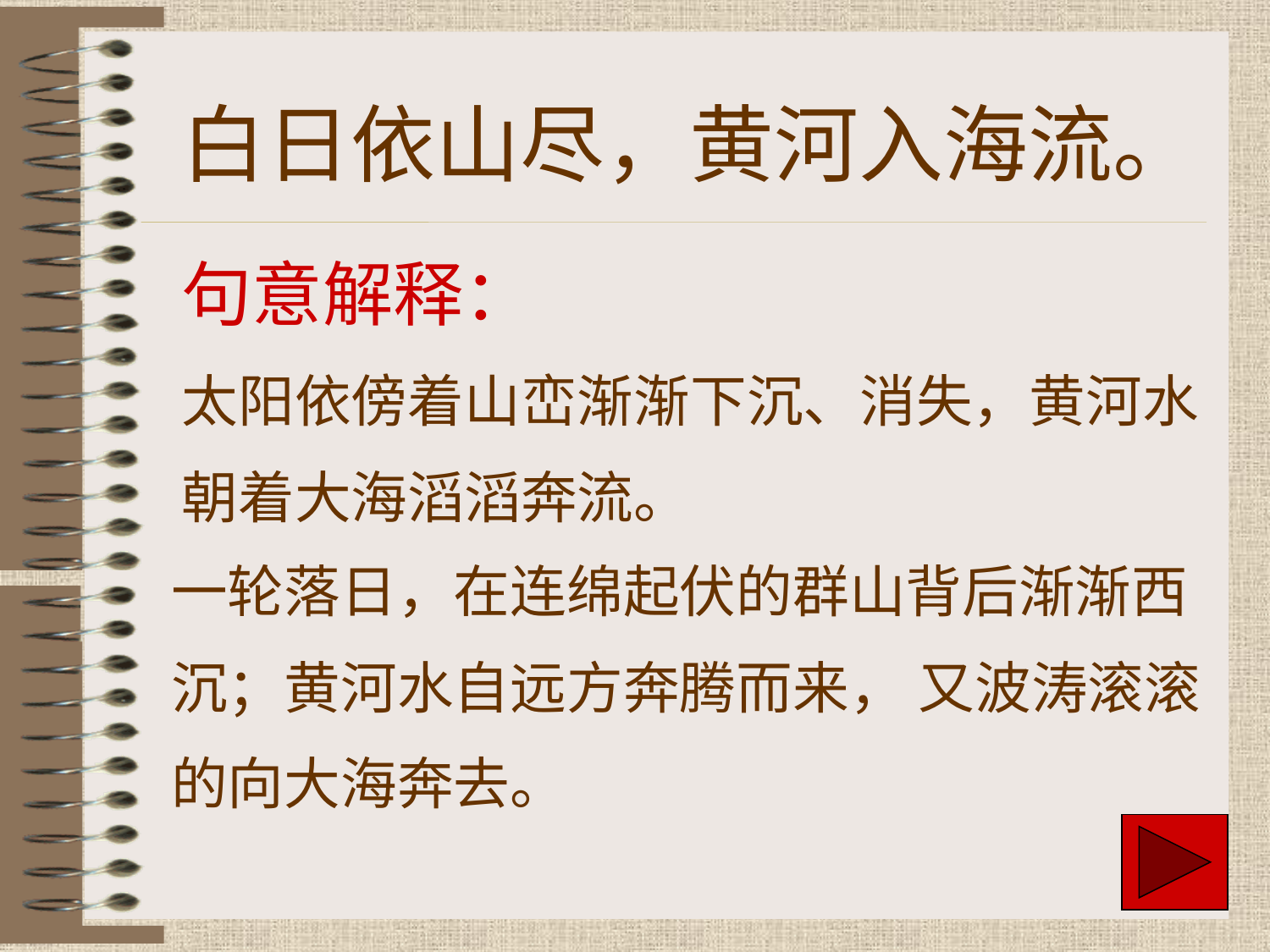

白日依山尽，黄河入海流。
句意解释：
太阳依傍着山峦渐渐下沉、消失，黄河水
朝着大海滔滔奔流。

一轮落日，在连绵起伏的群山背后渐渐西
沉；黄河水自远方奔腾而来， 又波涛滚滚
的向大海奔去。